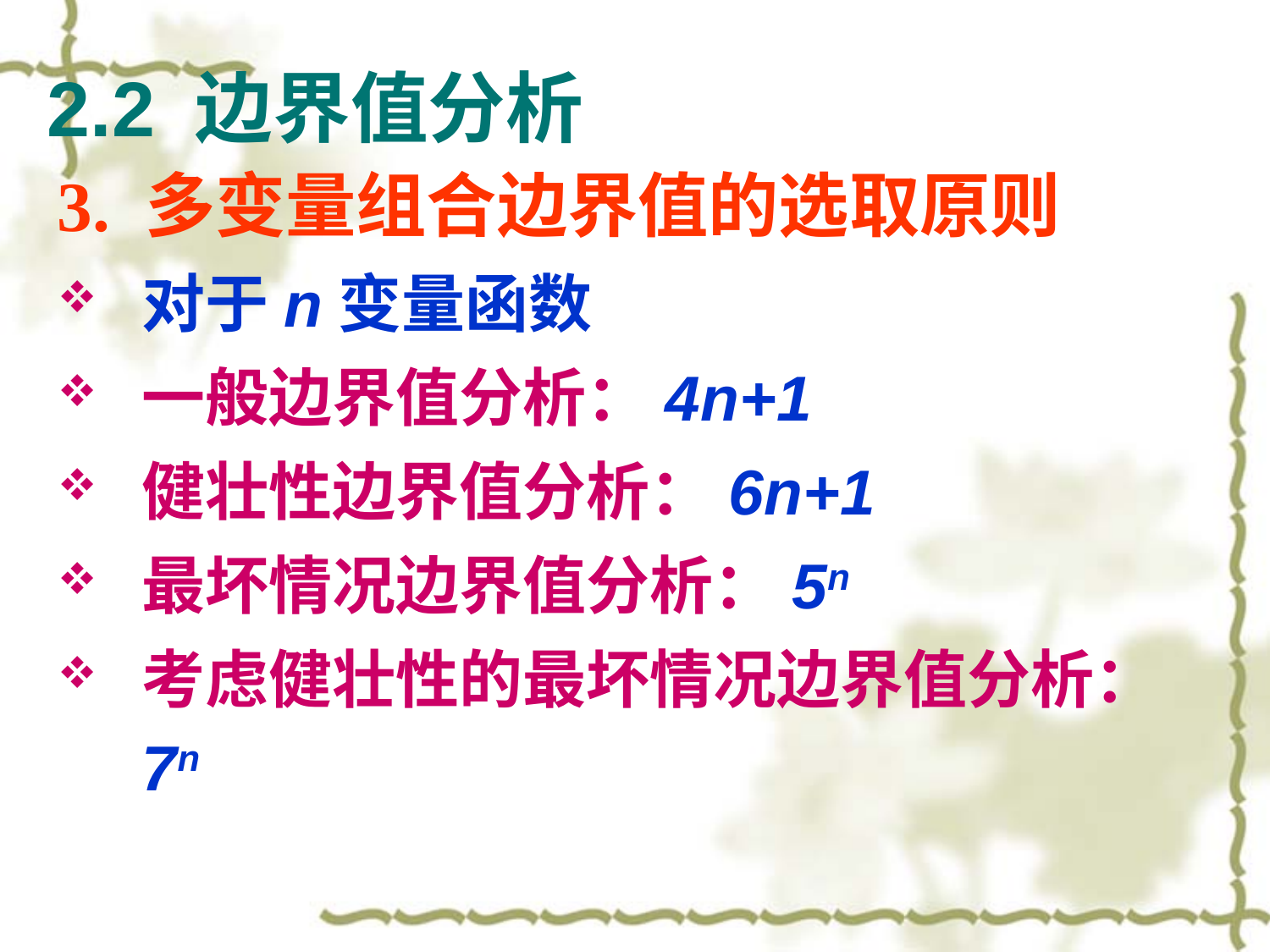

# 2.2 边界值分析
3. 多变量组合边界值的选取原则
对于n变量函数
一般边界值分析：4n+1
健壮性边界值分析：6n+1
最坏情况边界值分析：5n
考虑健壮性的最坏情况边界值分析：7n